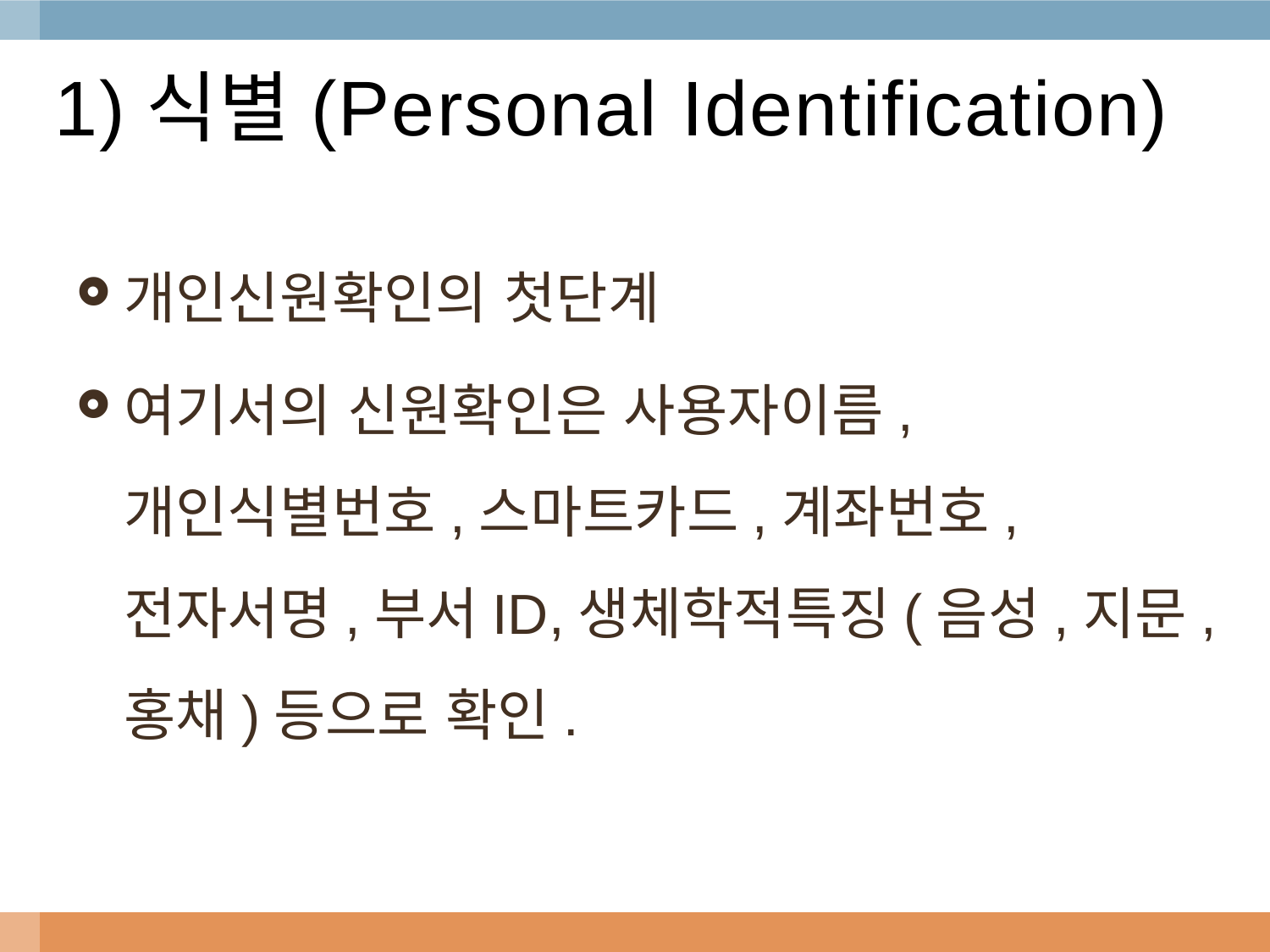

# 1)식별(Personal Identification)
개인신원확인의 첫단계
여기서의 신원확인은 사용자이름,개인식별번호,스마트카드,계좌번호,전자서명,부서ID,생체학적특징(음성,지문,홍채)등으로 확인.